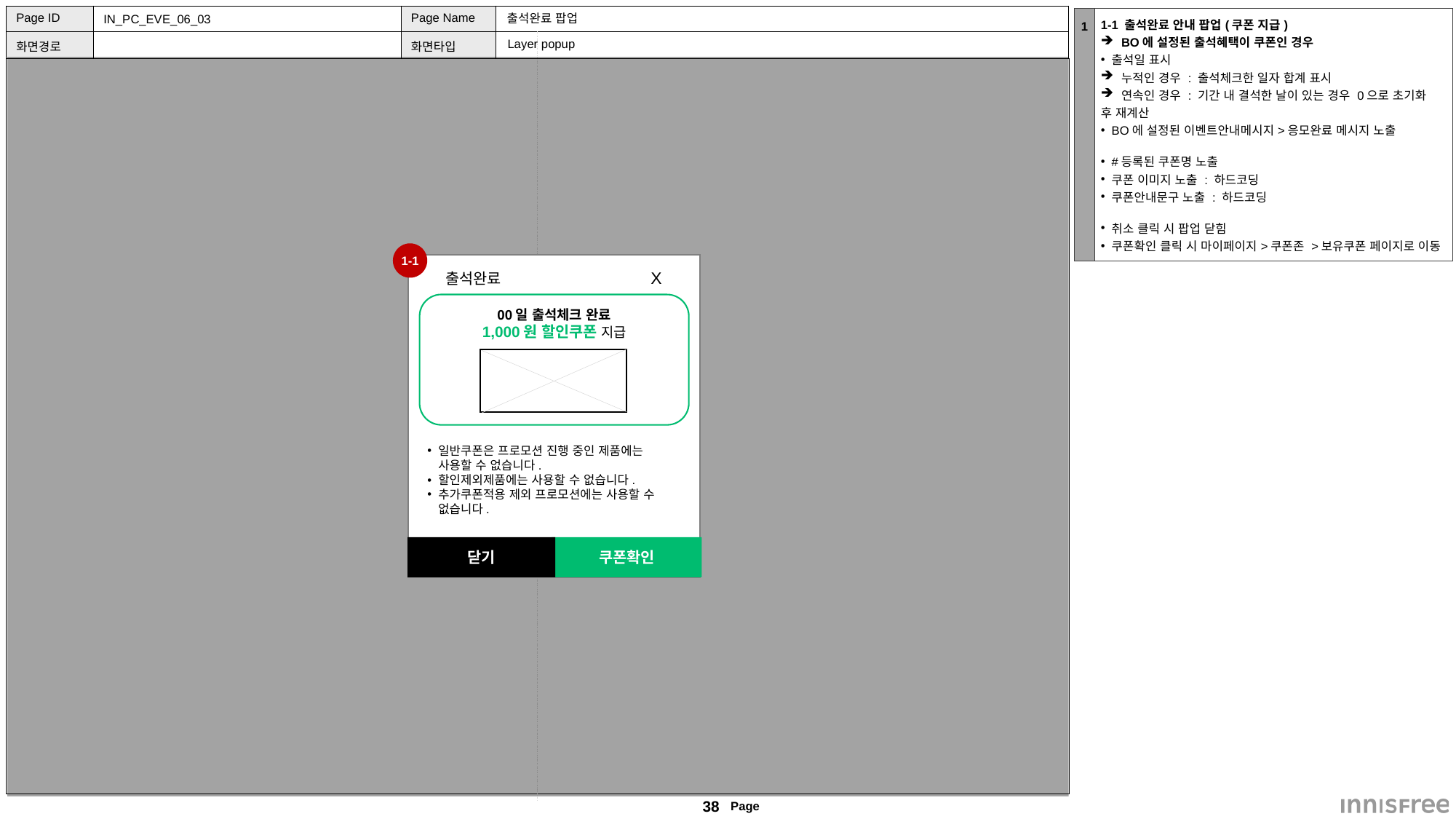

# 출석완료 팝업
IN_PC_EVE_06_03
| 1 | 1-1 출석완료 안내 팝업(쿠폰 지급) BO에 설정된 출석혜택이 쿠폰인 경우 출석일 표시 누적인 경우 : 출석체크한 일자 합계 표시 연속인 경우 : 기간 내 결석한 날이 있는 경우 0으로 초기화 후 재계산 BO에 설정된 이벤트안내메시지>응모완료 메시지 노출 #등록된 쿠폰명 노출 쿠폰 이미지 노출 : 하드코딩 쿠폰안내문구 노출 : 하드코딩 취소 클릭 시 팝업 닫힘 쿠폰확인 클릭 시 마이페이지>쿠폰존 >보유쿠폰 페이지로 이동 |
| --- | --- |
Layer popup

1-1

출석완료                                   X

00일 출석체크 완료
1,000원 할인쿠폰 지급

일반쿠폰은 프로모션 진행 중인 제품에는 사용할 수 없습니다.
할인제외제품에는 사용할 수 없습니다.
추가쿠폰적용 제외 프로모션에는 사용할 수 없습니다.
닫기
쿠폰확인